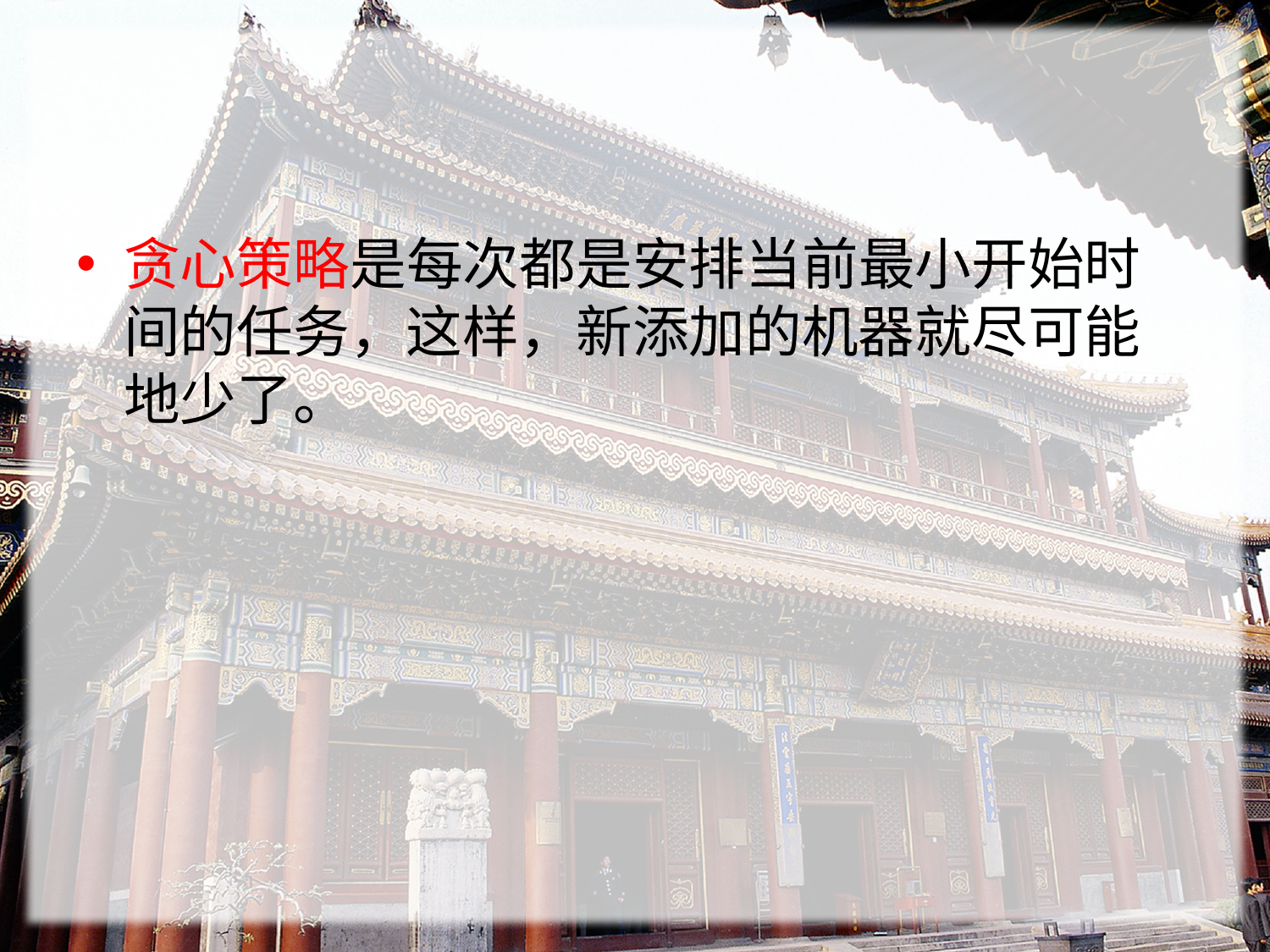

#
贪心策略是每次都是安排当前最小开始时间的任务，这样，新添加的机器就尽可能地少了。